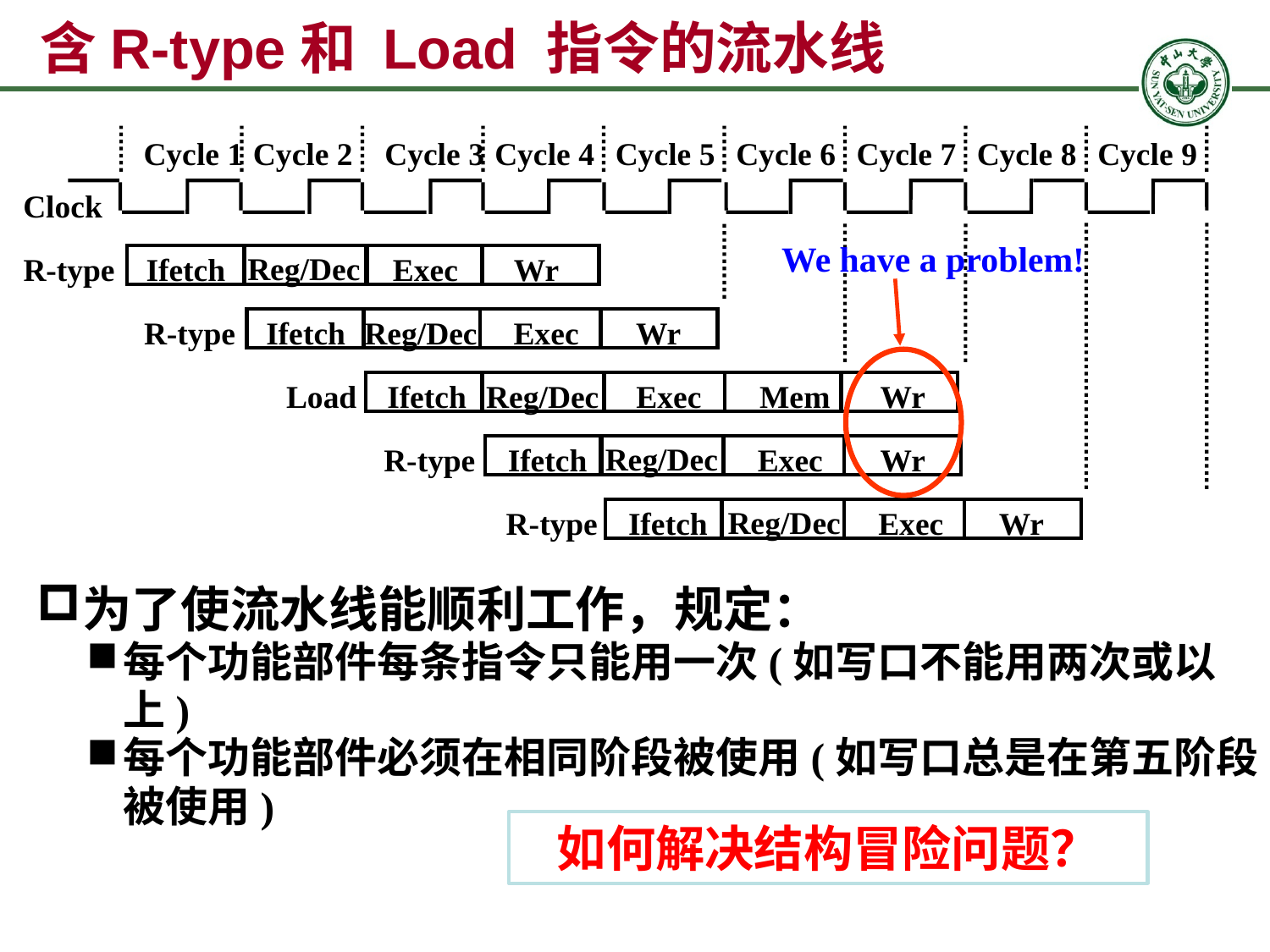

# 含R-type和 Load 指令的流水线

Cycle 1
Cycle 2
Cycle 3
Cycle 4
Cycle 5
Cycle 6
Cycle 7
Cycle 8
Cycle 9

Clock

We have a problem!

Reg/Dec

R-type
Ifetch

Exec

Wr

Reg/Dec

R-type
Ifetch

Exec

Wr

Load
Ifetch

Reg/Dec

Exec

Mem

Wr

Reg/Dec

R-type
Ifetch

Exec

Wr

Reg/Dec

R-type
Ifetch

Exec

Wr

为了使流水线能顺利工作，规定：
每个功能部件每条指令只能用一次(如写口不能用两次或以上)
每个功能部件必须在相同阶段被使用(如写口总是在第五阶段被使用)

如何解决结构冒险问题？